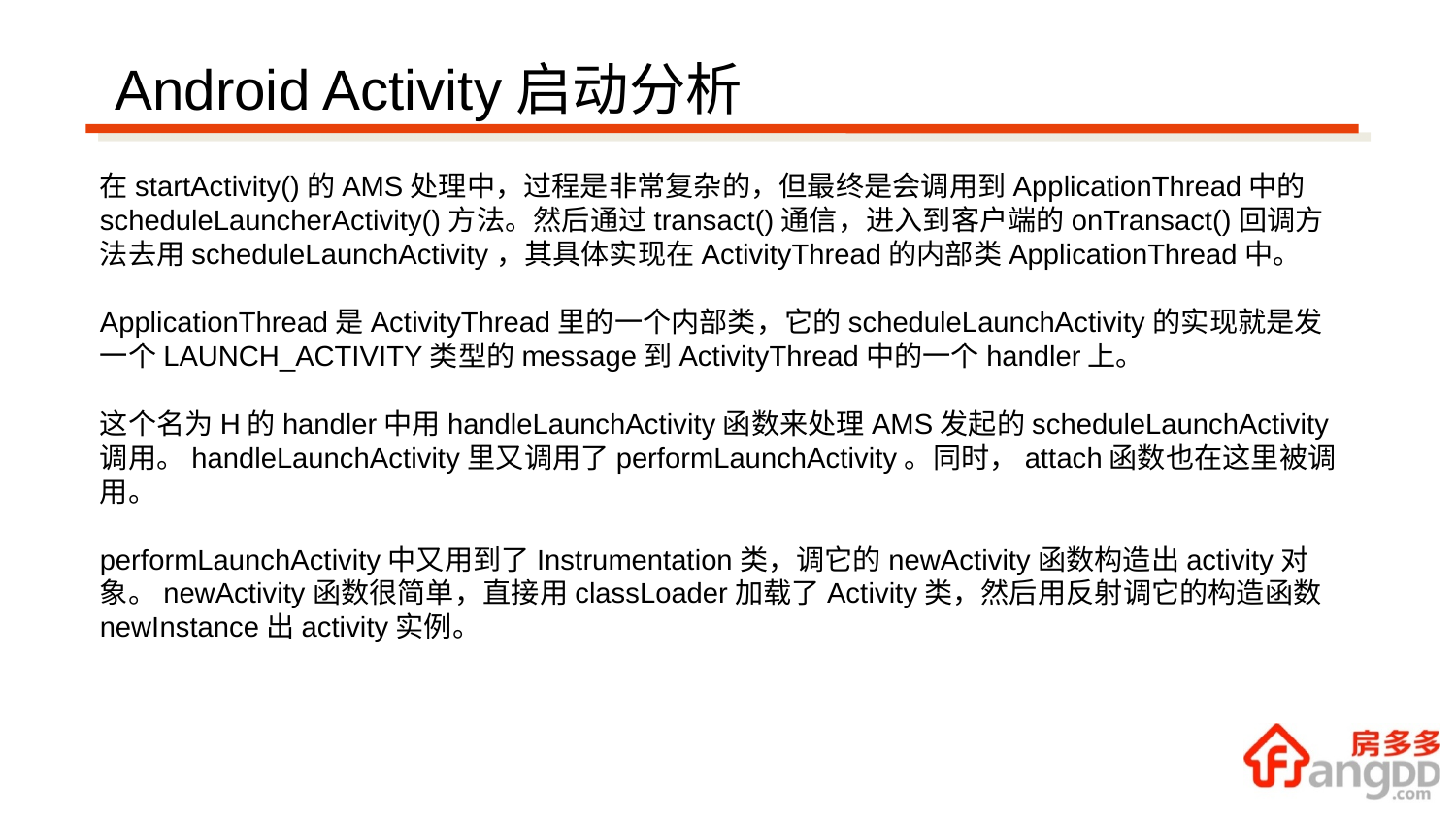

Android Activity启动分析

在startActivity()的AMS处理中，过程是非常复杂的，但最终是会调用到ApplicationThread中的scheduleLauncherActivity()方法。然后通过transact()通信，进入到客户端的onTransact()回调方法去用scheduleLaunchActivity，其具体实现在ActivityThread的内部类ApplicationThread中。

ApplicationThread是ActivityThread里的一个内部类，它的scheduleLaunchActivity的实现就是发一个LAUNCH_ACTIVITY类型的message到ActivityThread中的一个handler上。

这个名为H的handler中用handleLaunchActivity函数来处理AMS发起的scheduleLaunchActivity调用。handleLaunchActivity里又调用了performLaunchActivity。同时，attach函数也在这里被调用。

performLaunchActivity中又用到了Instrumentation类，调它的newActivity函数构造出activity对象。newActivity函数很简单，直接用classLoader加载了Activity类，然后用反射调它的构造函数newInstance出activity实例。